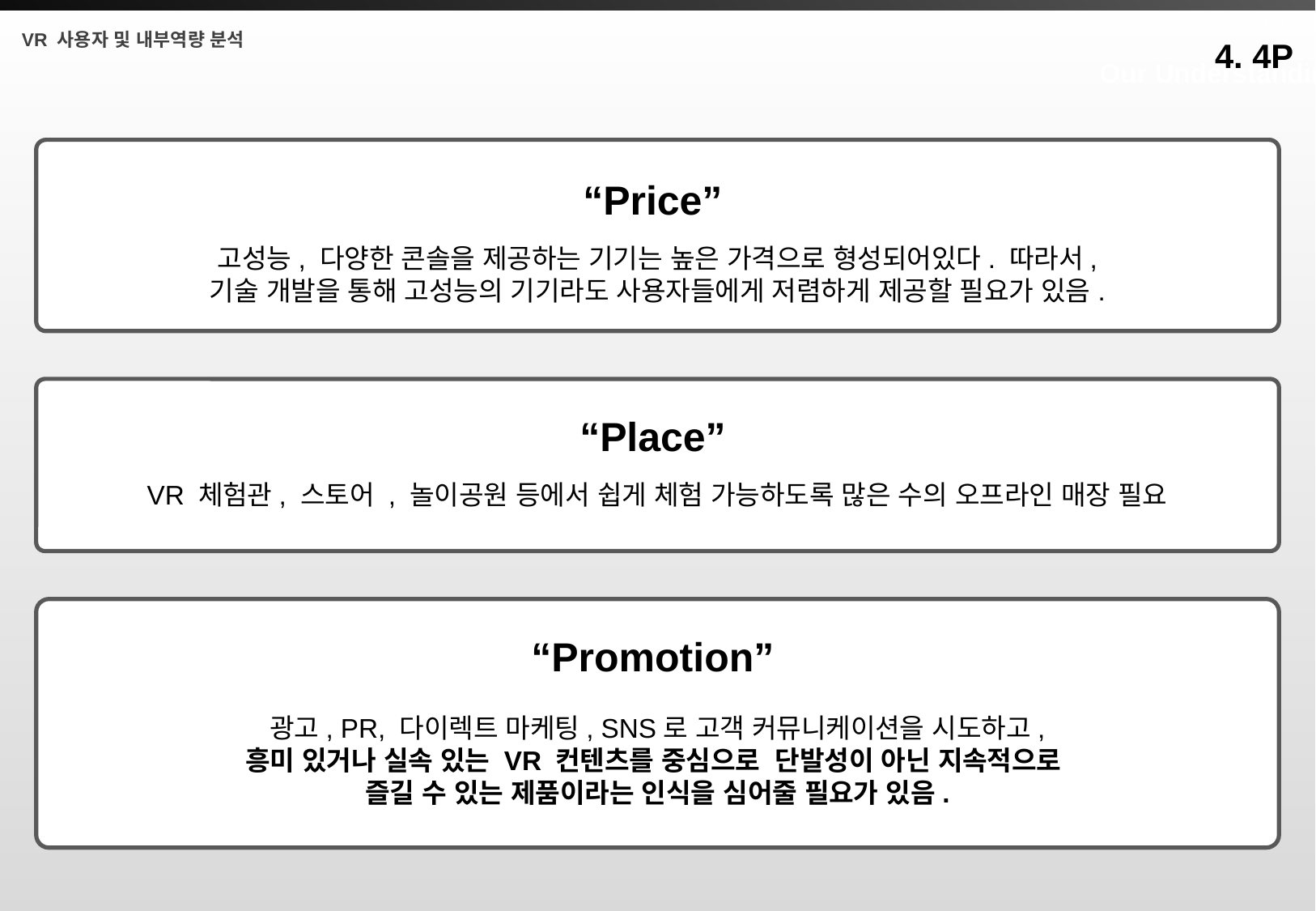

4. 4P

“Price”
고성능, 다양한 콘솔을 제공하는 기기는 높은 가격으로 형성되어있다. 따라서,
기술 개발을 통해 고성능의 기기라도 사용자들에게 저렴하게 제공할 필요가 있음.

“Place”
VR 체험관, 스토어 , 놀이공원 등에서 쉽게 체험 가능하도록 많은 수의 오프라인 매장 필요

“Promotion”
광고, PR, 다이렉트 마케팅, SNS로 고객 커뮤니케이션을 시도하고,
흥미 있거나 실속 있는 VR 컨텐츠를 중심으로  단발성이 아닌 지속적으로
즐길 수 있는 제품이라는 인식을 심어줄 필요가 있음.